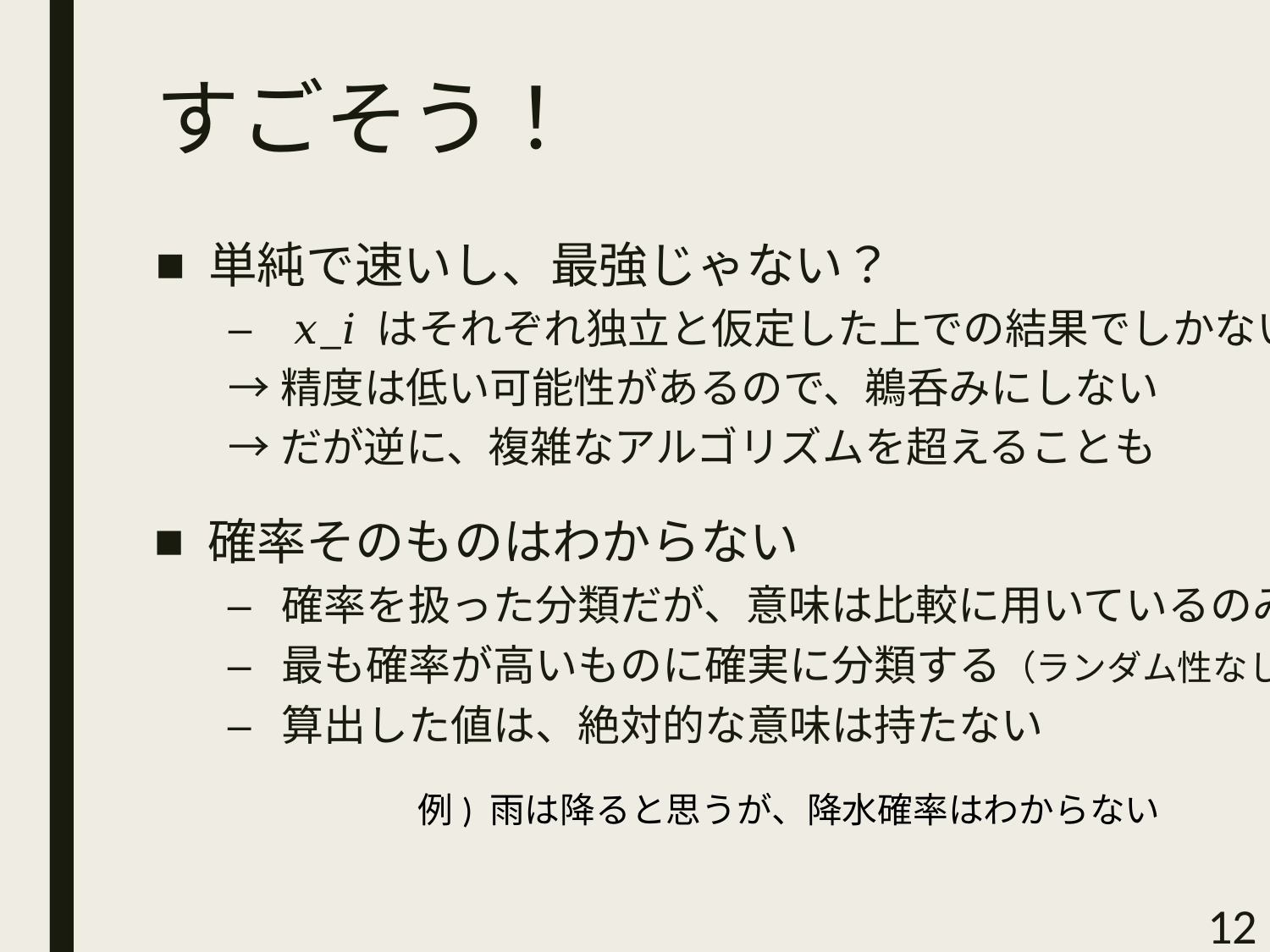

# すごそう！
単純で速いし、最強じゃない？
 𝑥_𝑖 はそれぞれ独立と仮定した上での結果でしかない
		→精度は低い可能性があるので、鵜呑みにしない
		→だが逆に、複雑なアルゴリズムを超えることも

確率そのものはわからない
確率を扱った分類だが、意味は比較に用いているのみ
最も確率が高いものに確実に分類する（ランダム性なし）
算出した値は、絶対的な意味は持たない

	例) 雨は降ると思うが、降水確率はわからない
12